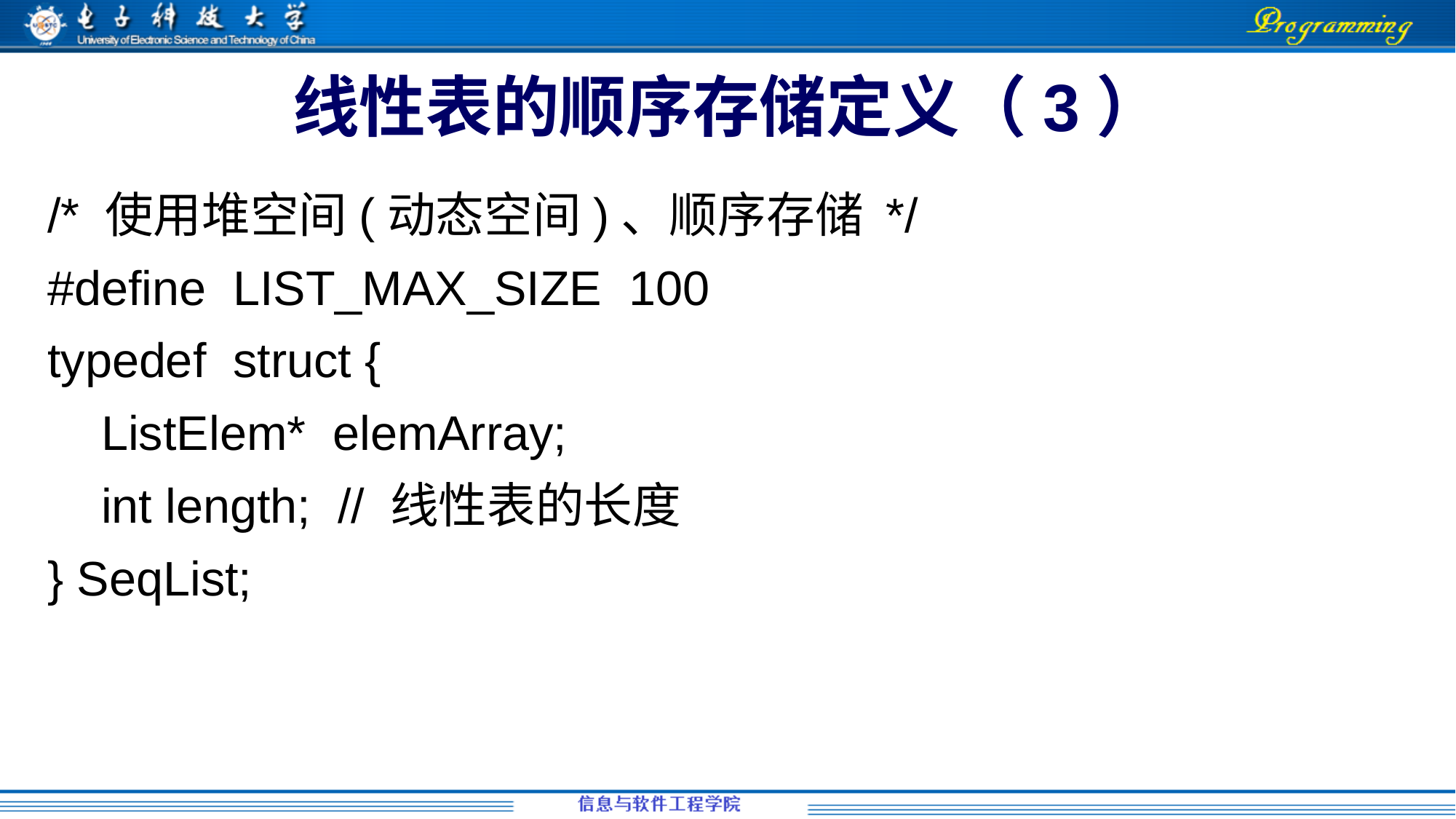

# 线性表的顺序存储定义（3）
/* 使用堆空间(动态空间)、顺序存储 */
#define  LIST_MAX_SIZE  100
typedef  struct {
    ListElem*  elemArray;
    int length;  // 线性表的长度
} SeqList;